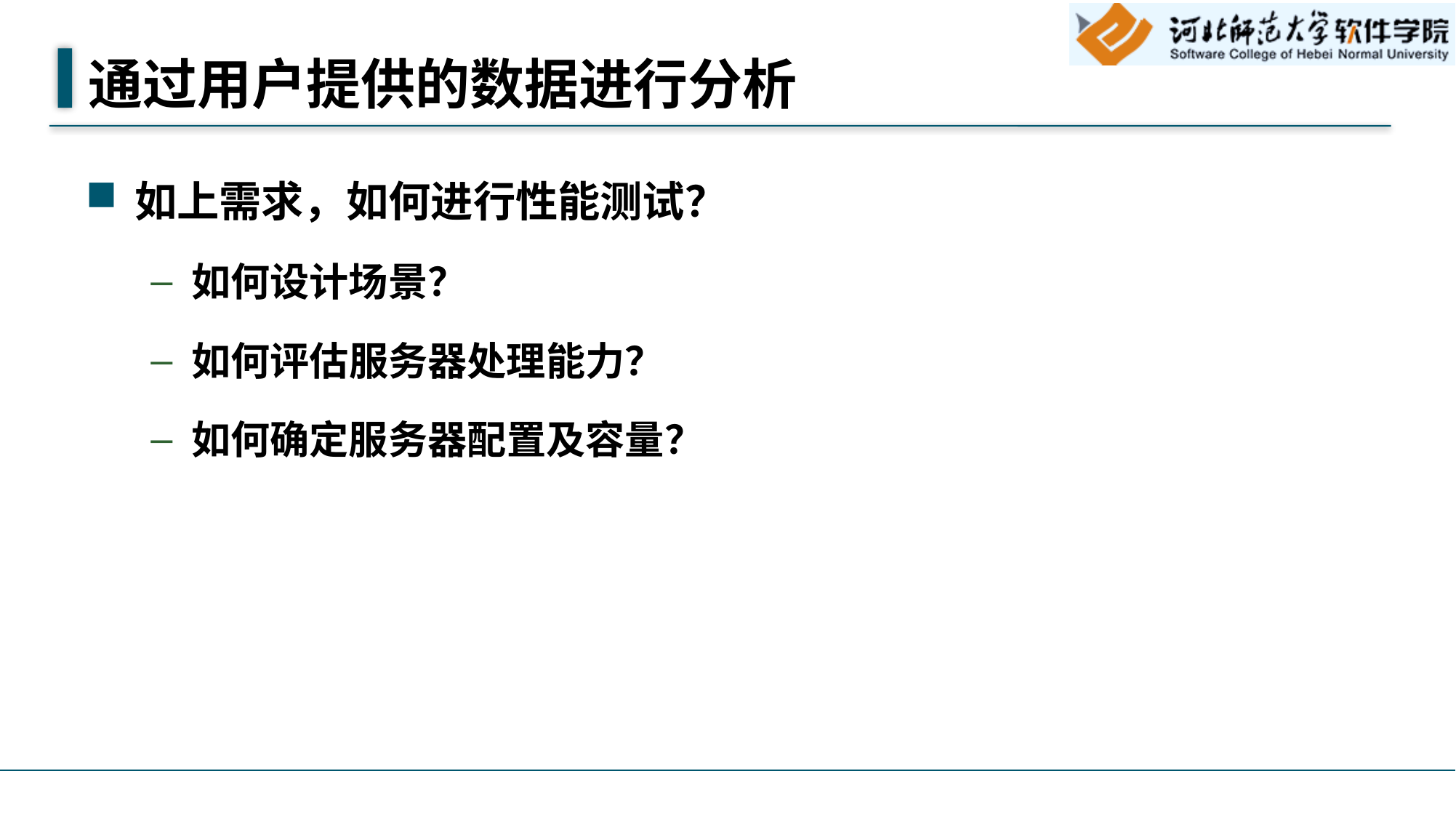

# 通过用户提供的数据进行分析
如上需求，如何进行性能测试？
如何设计场景？
如何评估服务器处理能力？
如何确定服务器配置及容量？